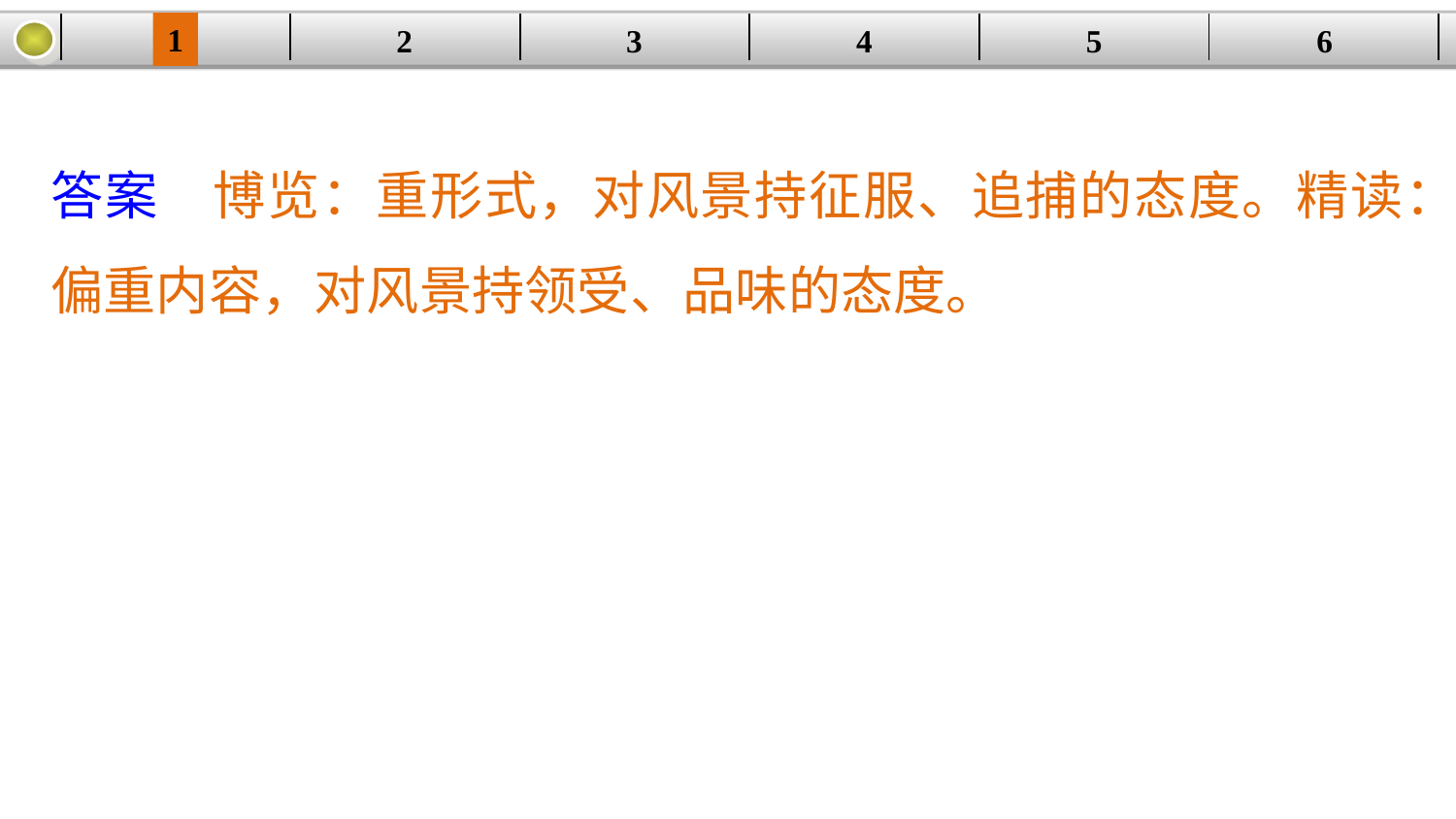

1
2
3
4
|  |  |  |  |  |  |
| --- | --- | --- | --- | --- | --- |
5
6

答案　博览：重形式，对风景持征服、追捕的态度。精读：偏重内容，对风景持领受、品味的态度。